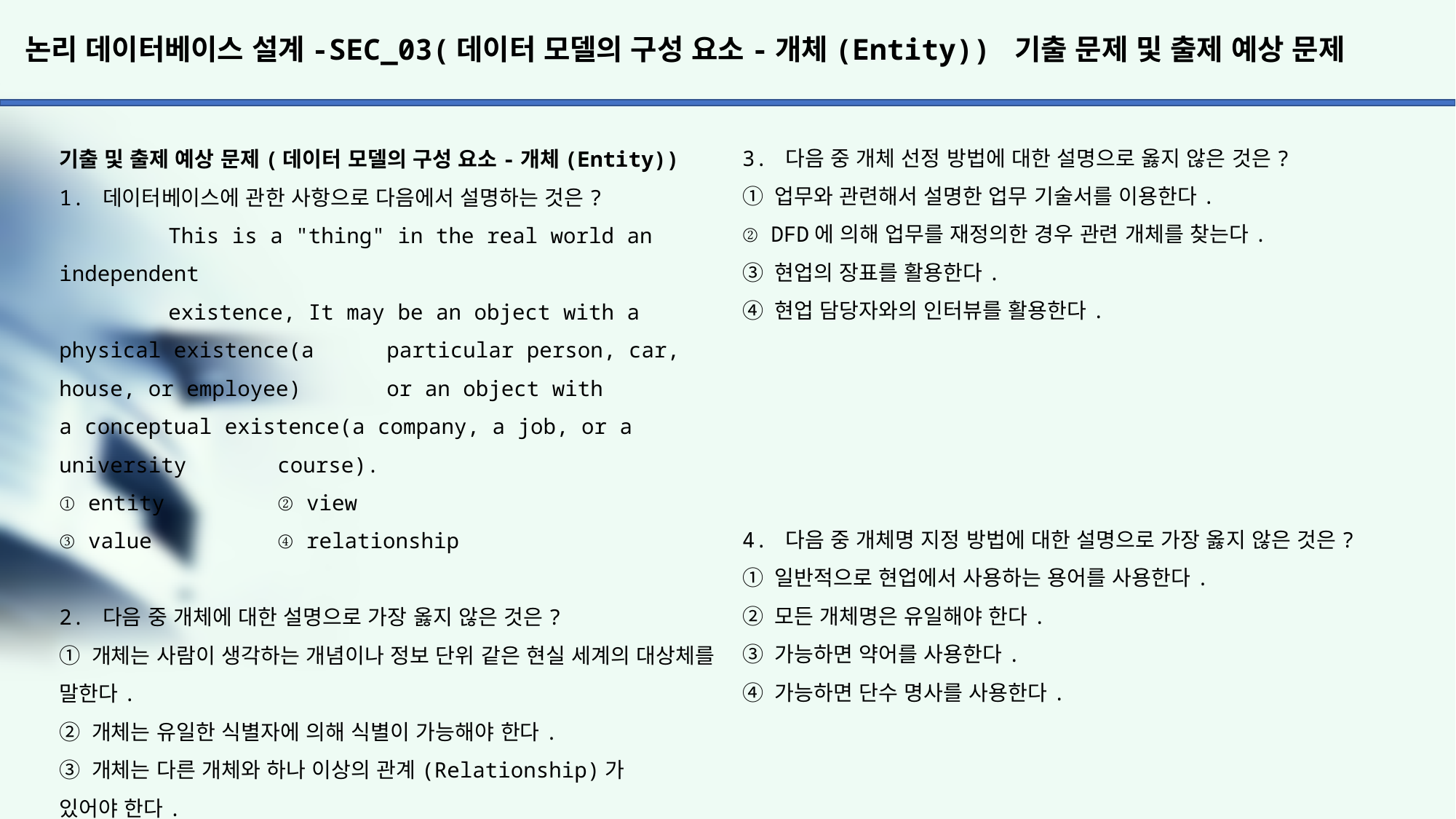

# 논리 데이터베이스 설계-SEC_03(데이터 모델의 구성 요소-개체(Entity)) 기출 문제 및 출제 예상 문제
3. 다음 중 개체 선정 방법에 대한 설명으로 옳지 않은 것은?
① 업무와 관련해서 설명한 업무 기술서를 이용한다.
② DFD에 의해 업무를 재정의한 경우 관련 개체를 찾는다.
③ 현업의 장표를 활용한다.
④ 현업 담당자와의 인터뷰를 활용한다.

4. 다음 중 개체명 지정 방법에 대한 설명으로 가장 옳지 않은 것은?
① 일반적으로 현업에서 사용하는 용어를 사용한다.
② 모든 개체명은 유일해야 한다.
③ 가능하면 약어를 사용한다.
④ 가능하면 단수 명사를 사용한다.
기출 및 출제 예상 문제(데이터 모델의 구성 요소-개체(Entity))
1. 데이터베이스에 관한 사항으로 다음에서 설명하는 것은?
	This is a "thing" in the real world an independent
	existence, It may be an object with a physical existence(a 	particular person, car, house, or employee) 	or an object with 	a conceptual existence(a company, a job, or a university 	course).
① entity		② view
③ value		④ relationship

2. 다음 중 개체에 대한 설명으로 가장 옳지 않은 것은?
① 개체는 사람이 생각하는 개념이나 정보 단위 같은 현실 세계의 대상체를 말한다.
② 개체는 유일한 식별자에 의해 식별이 가능해야 한다.
③ 개체는 다른 개체와 하나 이상의 관계(Relationship)가
있어야 한다.
④ 개체에는 속성이 포함되어 있지 않아도 된다.